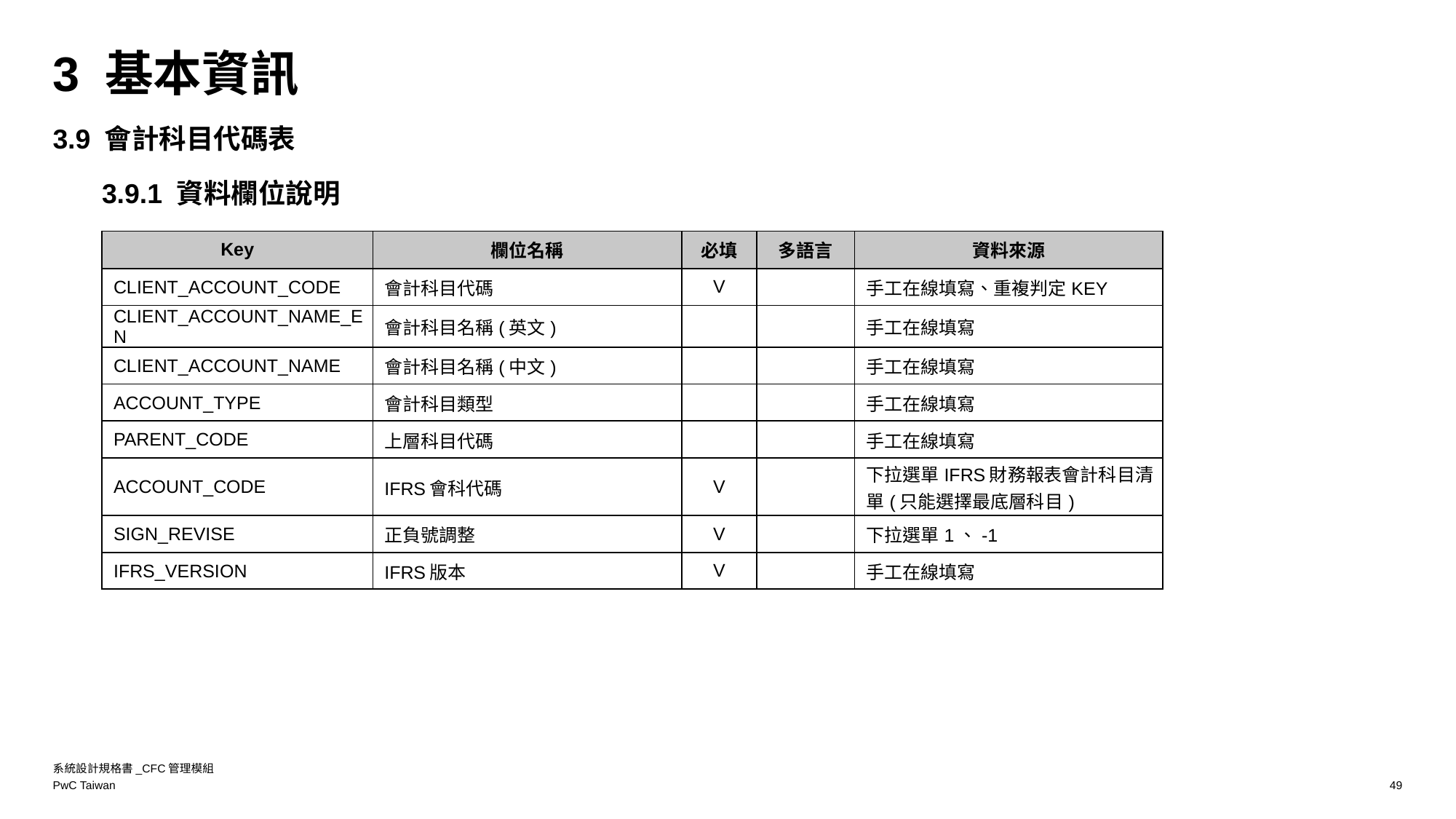

# 3 基本資訊
3.9 會計科目代碼表
3.9.1 資料欄位說明
| Key | 欄位名稱 | 必填 | 多語言 | 資料來源 |
| --- | --- | --- | --- | --- |
| CLIENT\_ACCOUNT\_CODE | 會計科目代碼 | V |  | 手工在線填寫、重複判定KEY |
| CLIENT\_ACCOUNT\_NAME\_EN | 會計科目名稱(英文) |  |  | 手工在線填寫 |
| CLIENT\_ACCOUNT\_NAME | 會計科目名稱(中文) |  |  | 手工在線填寫 |
| ACCOUNT\_TYPE | 會計科目類型 |  |  | 手工在線填寫 |
| PARENT\_CODE | 上層科目代碼 |  |  | 手工在線填寫 |
| ACCOUNT\_CODE | IFRS會科代碼 | V |  | 下拉選單IFRS財務報表會計科目清單(只能選擇最底層科目) |
| SIGN\_REVISE | 正負號調整 | V |  | 下拉選單1、-1 |
| IFRS\_VERSION | IFRS版本 | V |  | 手工在線填寫 |
系統設計規格書_CFC管理模組
49